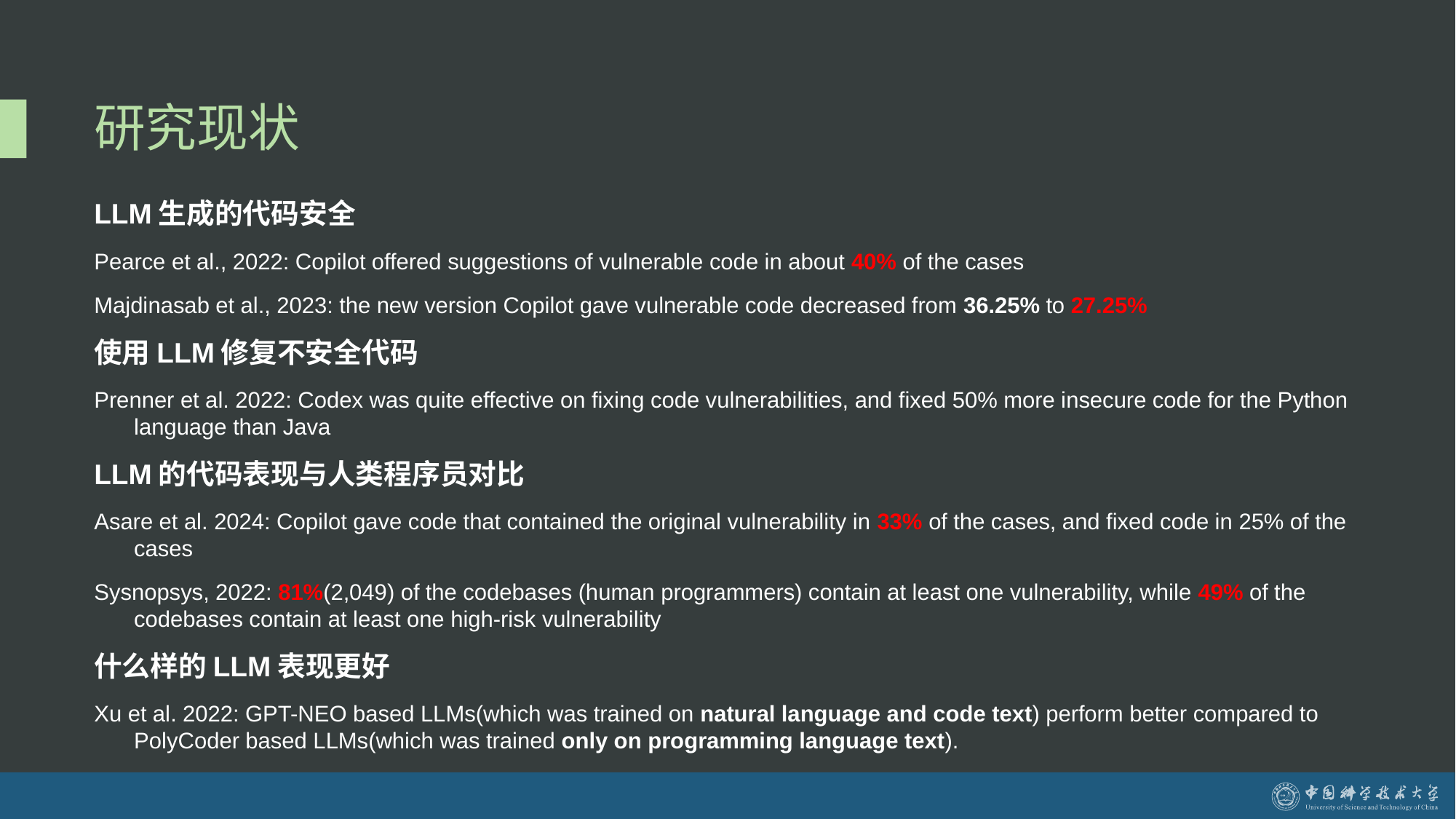

# 研究现状
LLM生成的代码安全
Pearce et al., 2022: Copilot offered suggestions of vulnerable code in about 40% of the cases
Majdinasab et al., 2023: the new version Copilot gave vulnerable code decreased from 36.25% to 27.25%
使用LLM修复不安全代码
Prenner et al. 2022: Codex was quite effective on fixing code vulnerabilities, and fixed 50% more insecure code for the Python language than Java
LLM的代码表现与人类程序员对比
Asare et al. 2024: Copilot gave code that contained the original vulnerability in 33% of the cases, and fixed code in 25% of the cases
Sysnopsys, 2022: 81%(2,049) of the codebases (human programmers) contain at least one vulnerability, while 49% of the codebases contain at least one high-risk vulnerability
什么样的LLM表现更好
Xu et al. 2022: GPT-NEO based LLMs(which was trained on natural language and code text) perform better compared to PolyCoder based LLMs(which was trained only on programming language text).